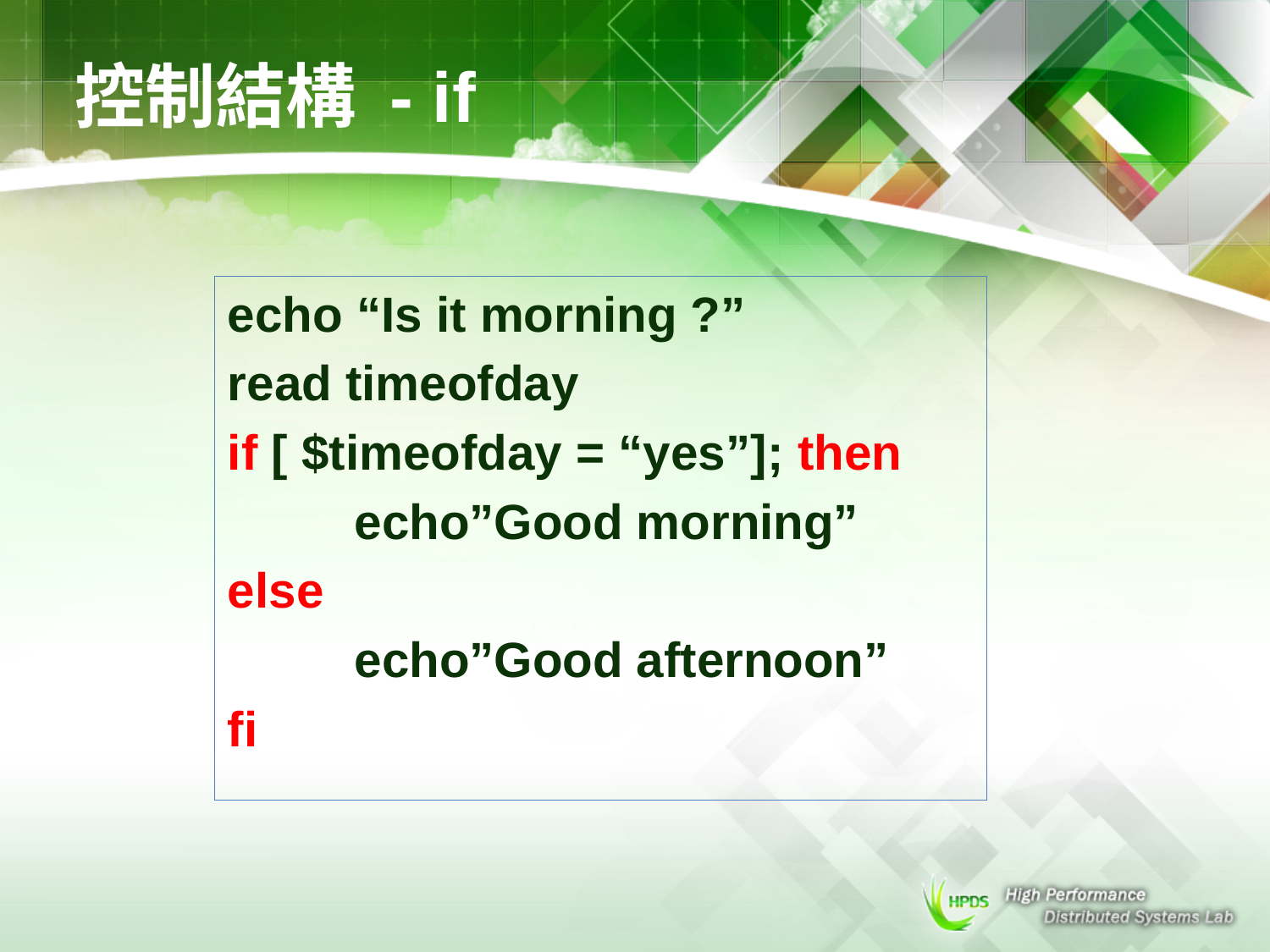

# 控制結構 - if
echo “Is it morning ?”
read timeofday
if [ $timeofday = “yes”]; then
	echo”Good morning”
else
	echo”Good afternoon”
fi